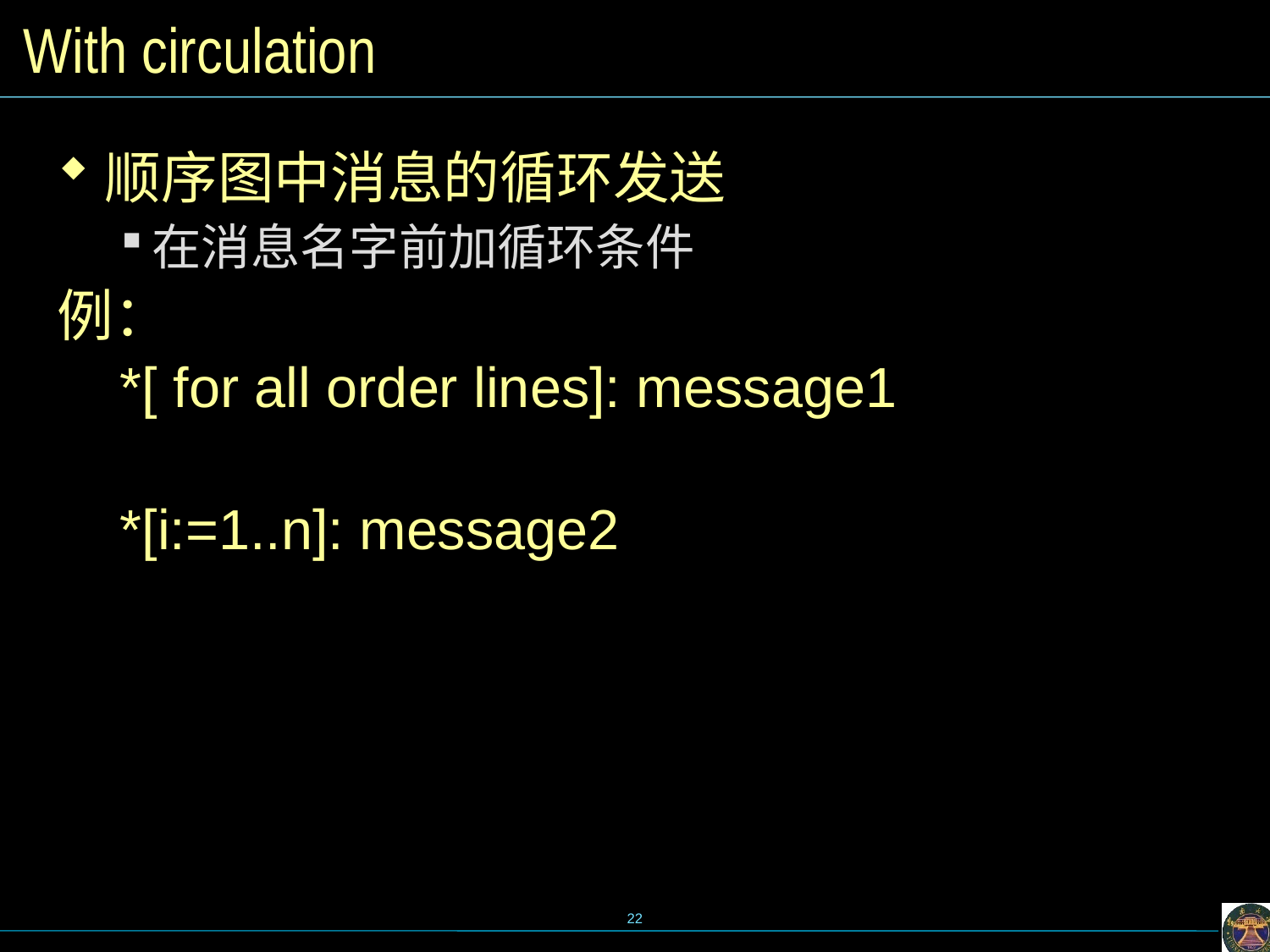

# With circulation
顺序图中消息的循环发送
在消息名字前加循环条件
例：
	 *[ for all order lines]: message1

	 *[i:=1..n]: message2